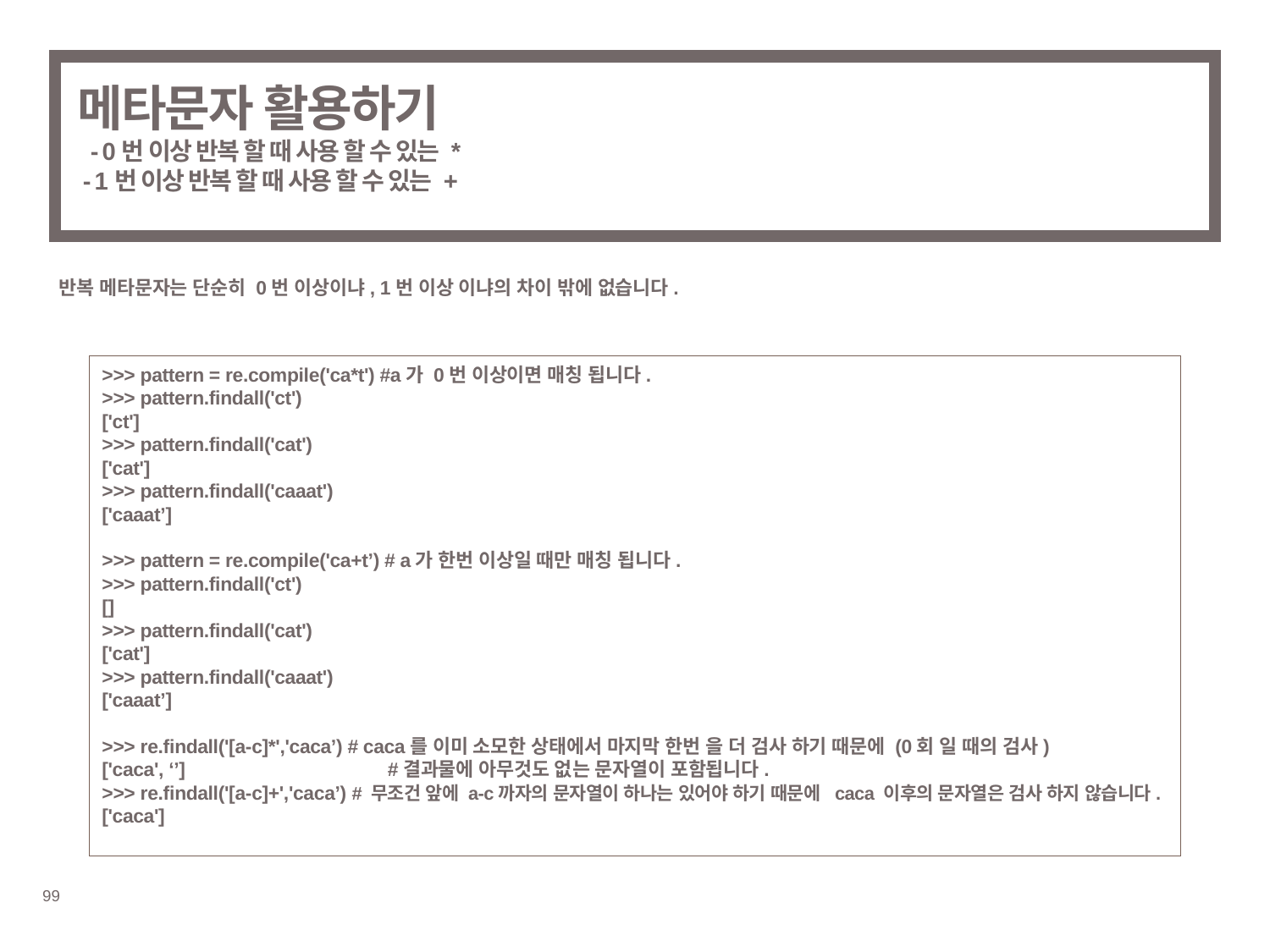

# 메타문자 활용하기 - 0번 이상 반복 할 때 사용 할 수 있는 * - 1번 이상 반복 할 때 사용 할 수 있는 +
반복 메타문자는 단순히 0번 이상이냐, 1번 이상 이냐의 차이 밖에 없습니다.
>>> pattern = re.compile('ca*t') #a가 0번 이상이면 매칭 됩니다.
>>> pattern.findall('ct')
['ct']
>>> pattern.findall('cat')
['cat']
>>> pattern.findall('caaat')
['caaat’]

>>> pattern = re.compile('ca+t’) # a가 한번 이상일 때만 매칭 됩니다.
>>> pattern.findall('ct')
[]
>>> pattern.findall('cat')
['cat']
>>> pattern.findall('caaat')
['caaat’]

>>> re.findall('[a-c]*','caca’) # caca를 이미 소모한 상태에서 마지막 한번 을 더 검사 하기 때문에 (0회 일 때의 검사)
['caca', ‘’]		#결과물에 아무것도 없는 문자열이 포함됩니다.
>>> re.findall('[a-c]+','caca’) # 무조건 앞에 a-c까자의 문자열이 하나는 있어야 하기 때문에  caca 이후의 문자열은 검사 하지 않습니다.
['caca']